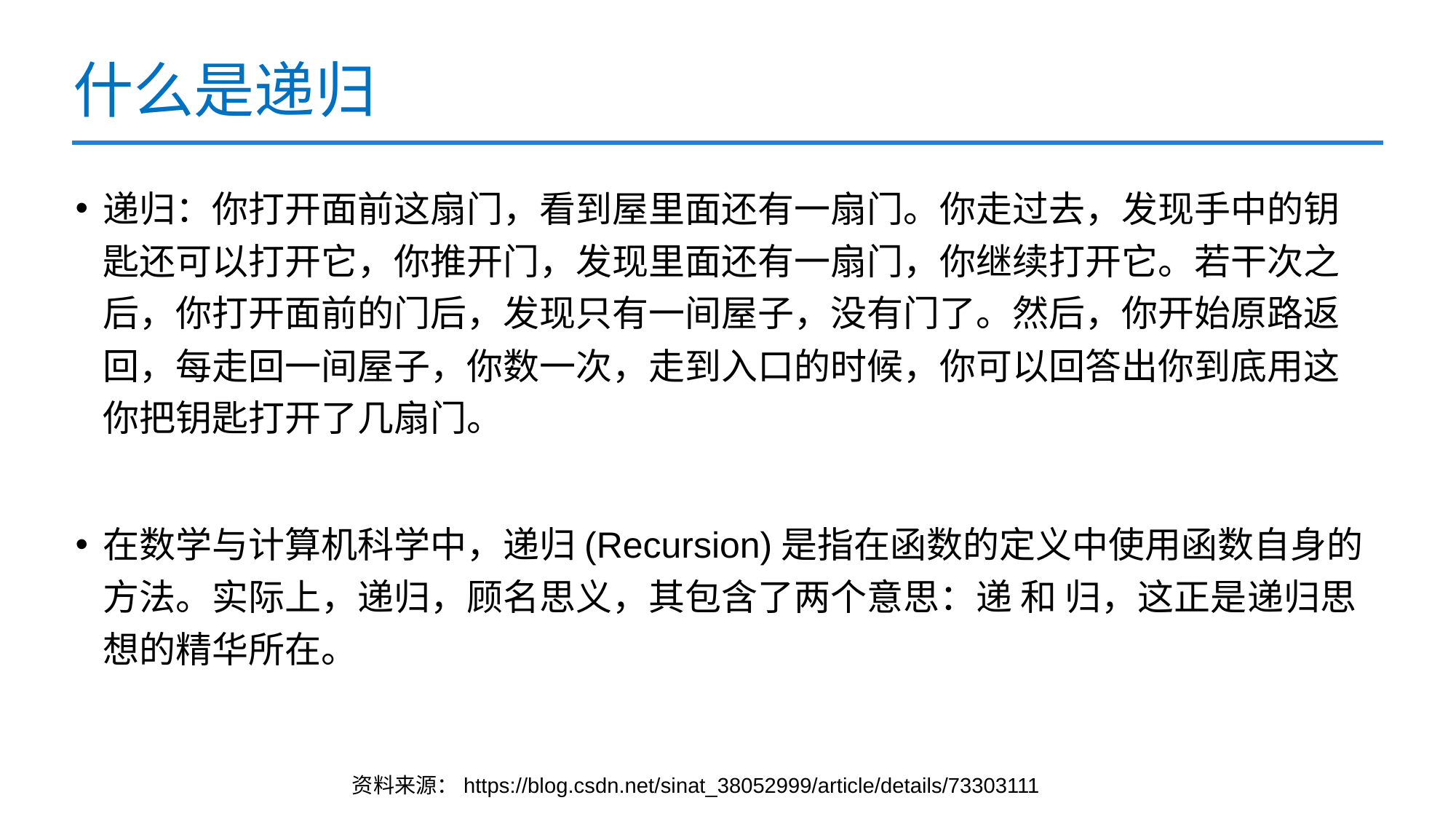

# 什么是递归
递归：你打开面前这扇门，看到屋里面还有一扇门。你走过去，发现手中的钥匙还可以打开它，你推开门，发现里面还有一扇门，你继续打开它。若干次之后，你打开面前的门后，发现只有一间屋子，没有门了。然后，你开始原路返回，每走回一间屋子，你数一次，走到入口的时候，你可以回答出你到底用这你把钥匙打开了几扇门。

在数学与计算机科学中，递归(Recursion)是指在函数的定义中使用函数自身的方法。实际上，递归，顾名思义，其包含了两个意思：递 和 归，这正是递归思想的精华所在。

资料来源：https://blog.csdn.net/sinat_38052999/article/details/73303111